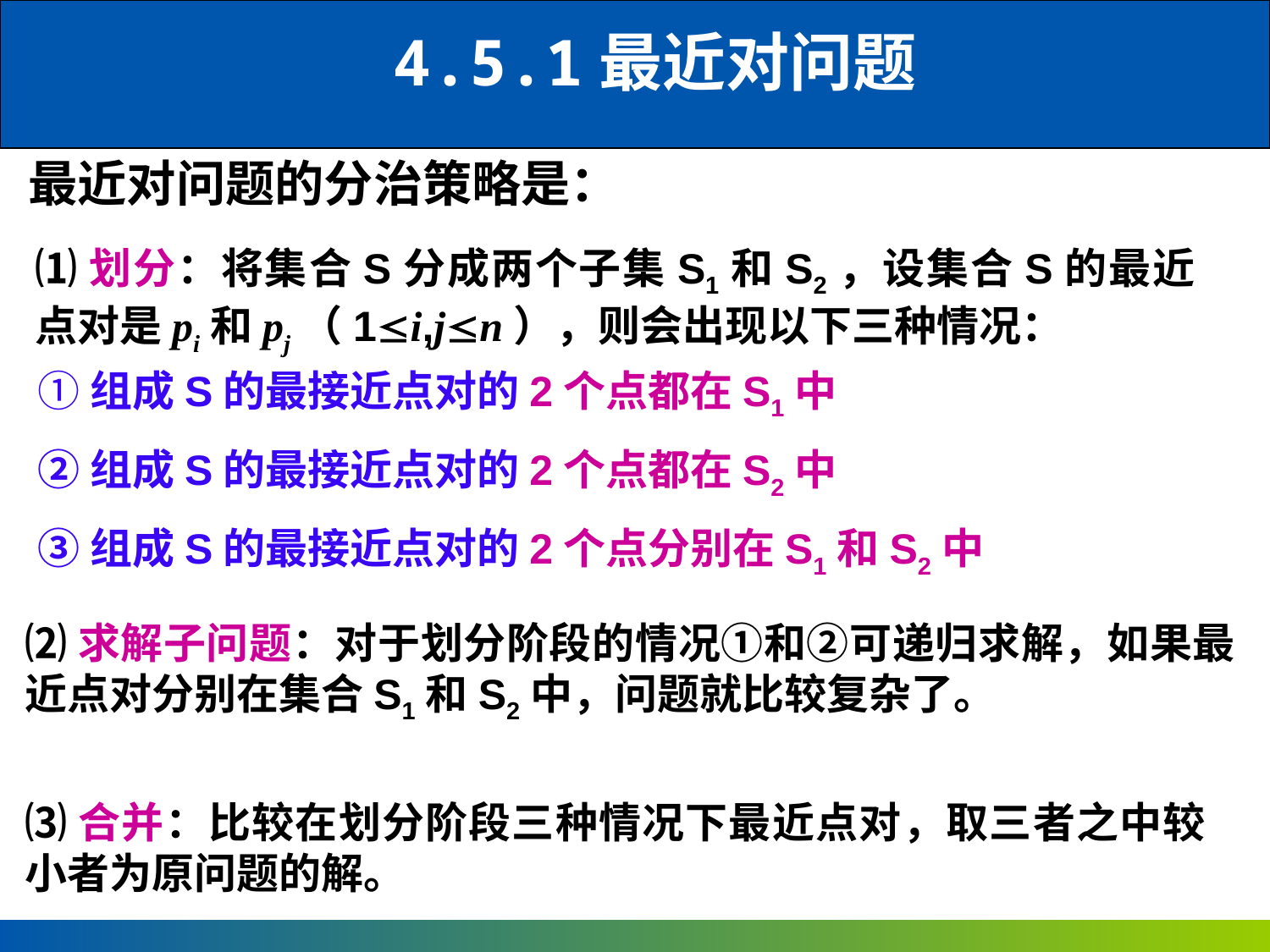

4.5.1最近对问题
最近对问题的分治策略是：
⑴划分：将集合S分成两个子集S1和S2，设集合S的最近点对是pi和pj（1≤i,j≤n），则会出现以下三种情况：
①组成S的最接近点对的2个点都在S1中
②组成S的最接近点对的2个点都在S2中
③组成S的最接近点对的2个点分别在S1和S2中
⑵求解子问题：对于划分阶段的情况①和②可递归求解，如果最近点对分别在集合S1和S2中，问题就比较复杂了。
⑶合并：比较在划分阶段三种情况下最近点对，取三者之中较小者为原问题的解。